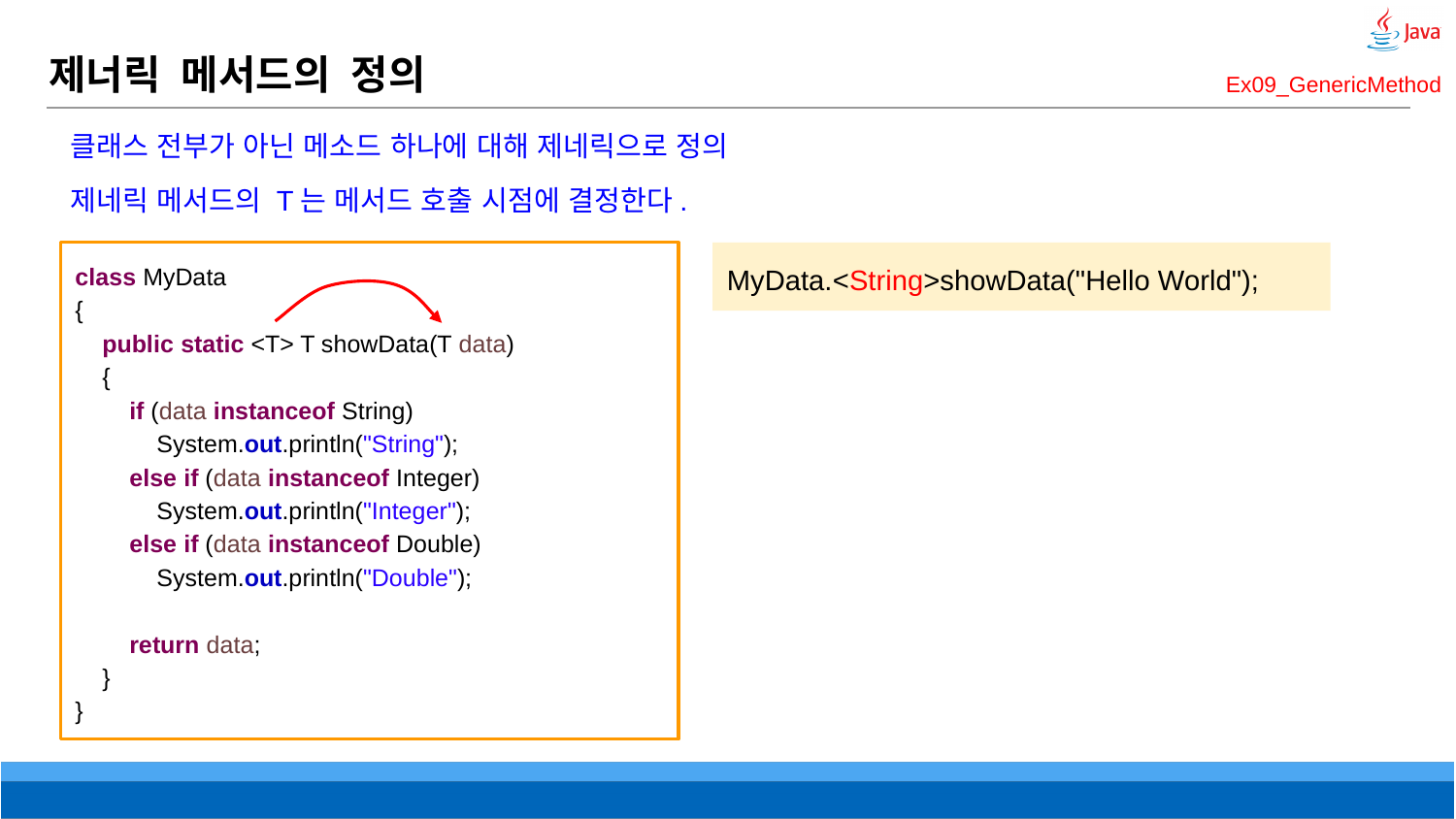

# 제너릭 메서드의 정의
Ex09_GenericMethod
클래스 전부가 아닌 메소드 하나에 대해 제네릭으로 정의

제네릭 메서드의 T는 메서드 호출 시점에 결정한다.

class MyData
{
    public static <T> T showData(T data)
    {
        if (data instanceof String)
            System.out.println("String");
        else if (data instanceof Integer)
            System.out.println("Integer");
        else if (data instanceof Double)
            System.out.println("Double");

        return data;
    }
}
MyData.<String>showData("Hello World");